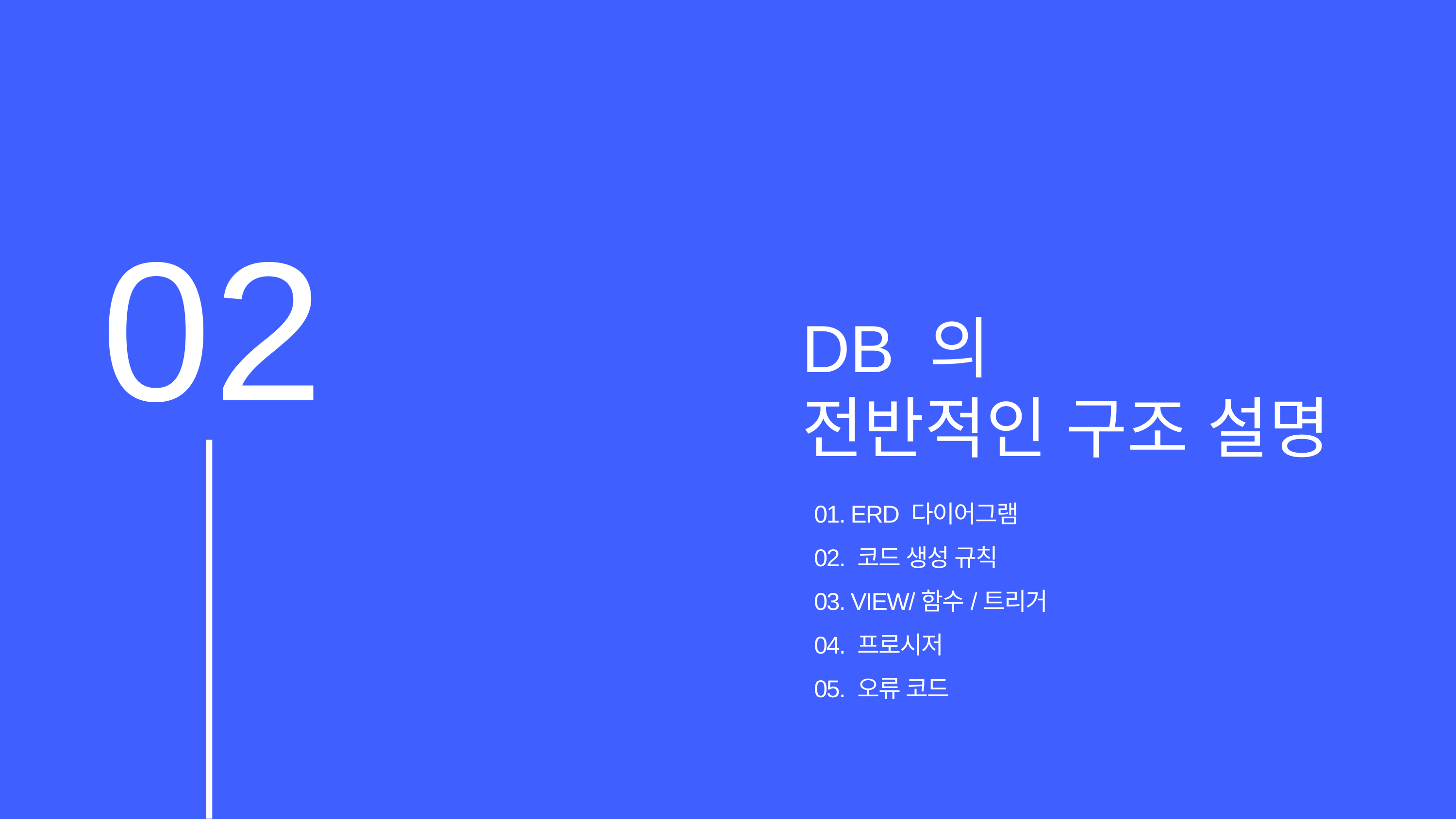

02
DB 의
전반적인 구조 설명
01. ERD 다이어그램
02. 코드 생성 규칙
03. VIEW/함수/트리거
04. 프로시저
05. 오류 코드